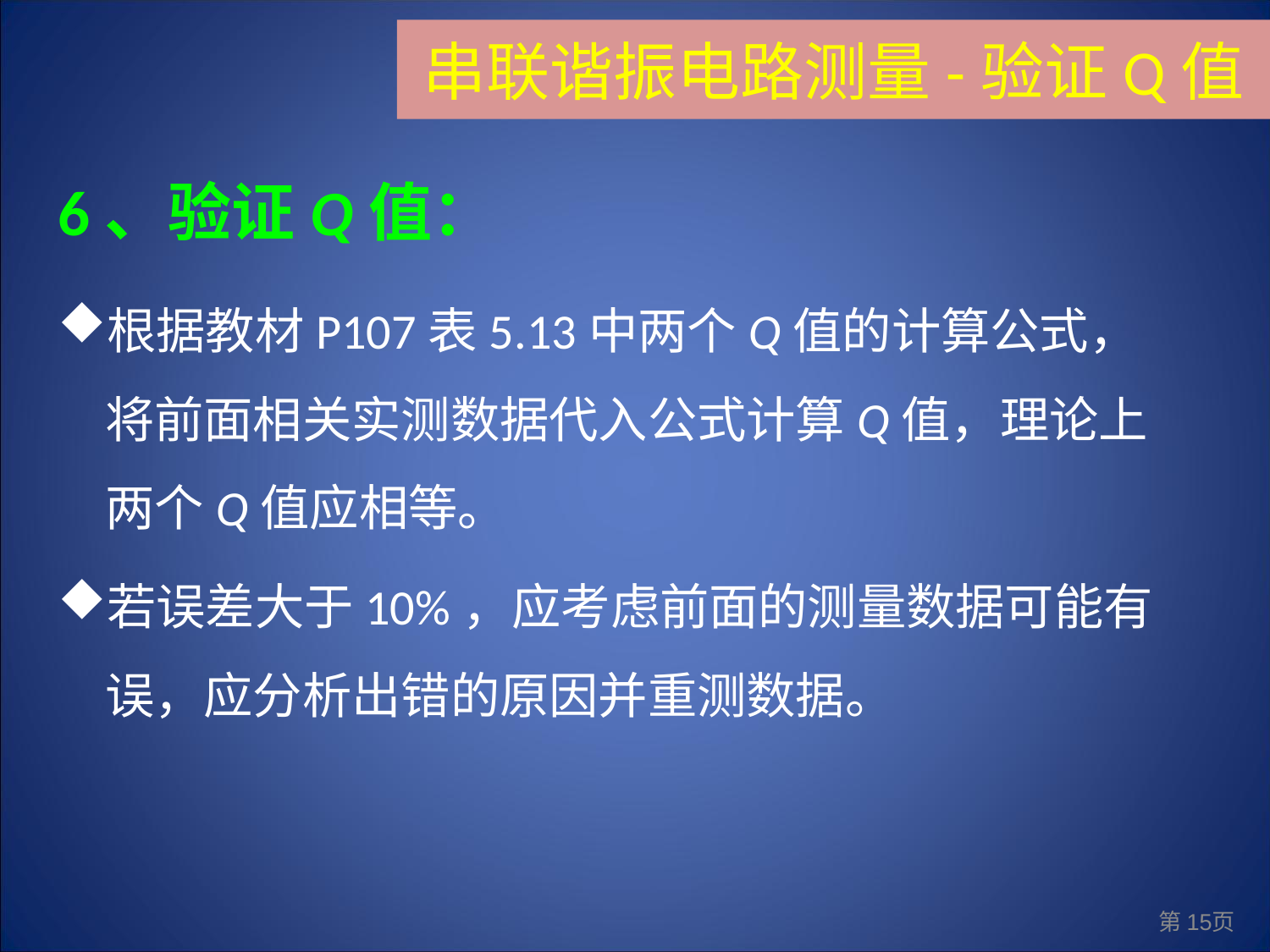

串联谐振电路测量-验证Q值
6、验证Q值：
根据教材P107表5.13中两个Q值的计算公式，将前面相关实测数据代入公式计算Q值，理论上两个Q值应相等。
若误差大于10%，应考虑前面的测量数据可能有误，应分析出错的原因并重测数据。